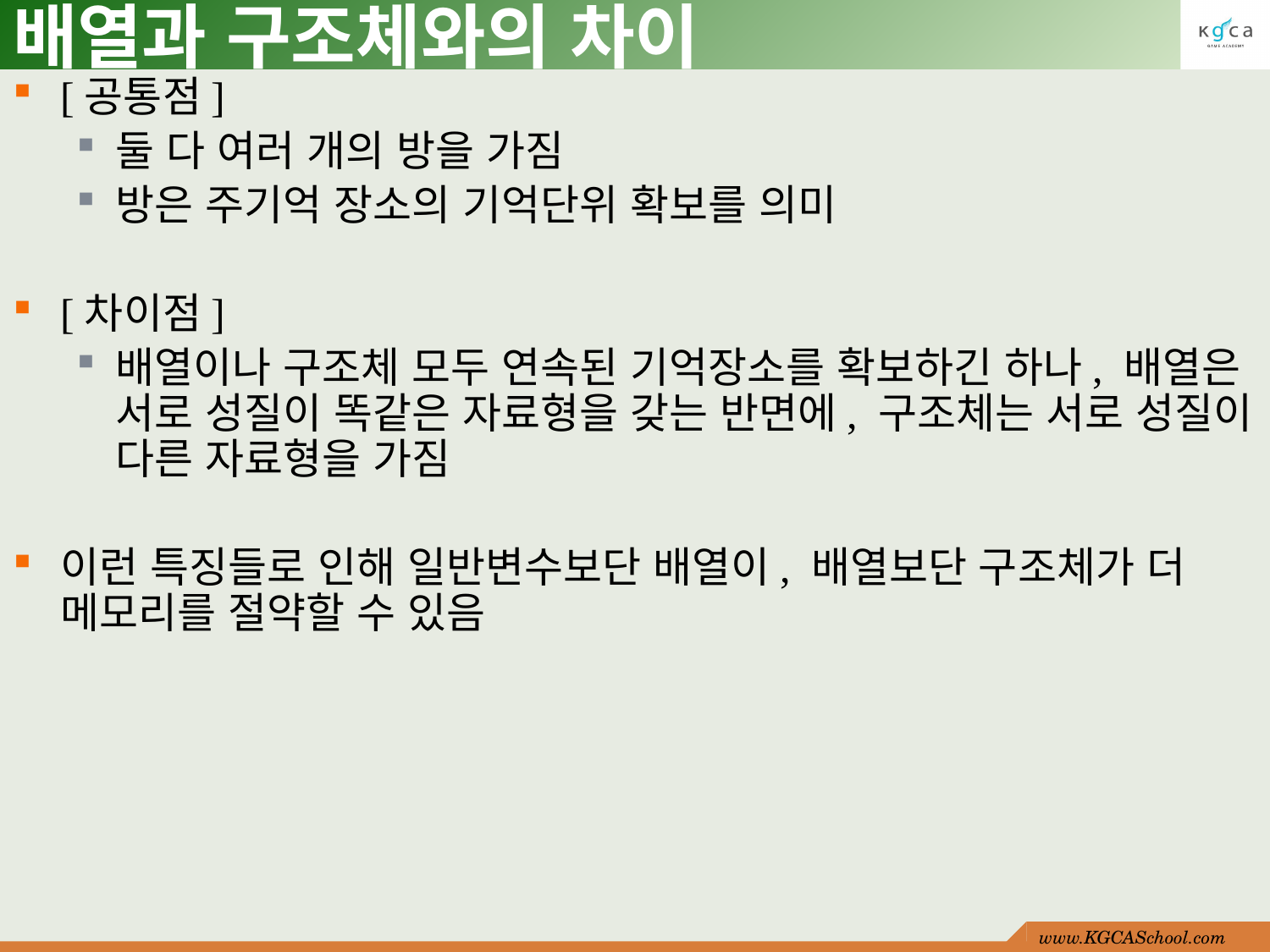

# 배열과 구조체와의 차이
[공통점]
둘 다 여러 개의 방을 가짐
방은 주기억 장소의 기억단위 확보를 의미

[차이점]
배열이나 구조체 모두 연속된 기억장소를 확보하긴 하나, 배열은 서로 성질이 똑같은 자료형을 갖는 반면에, 구조체는 서로 성질이 다른 자료형을 가짐

이런 특징들로 인해 일반변수보단 배열이, 배열보단 구조체가 더 메모리를 절약할 수 있음